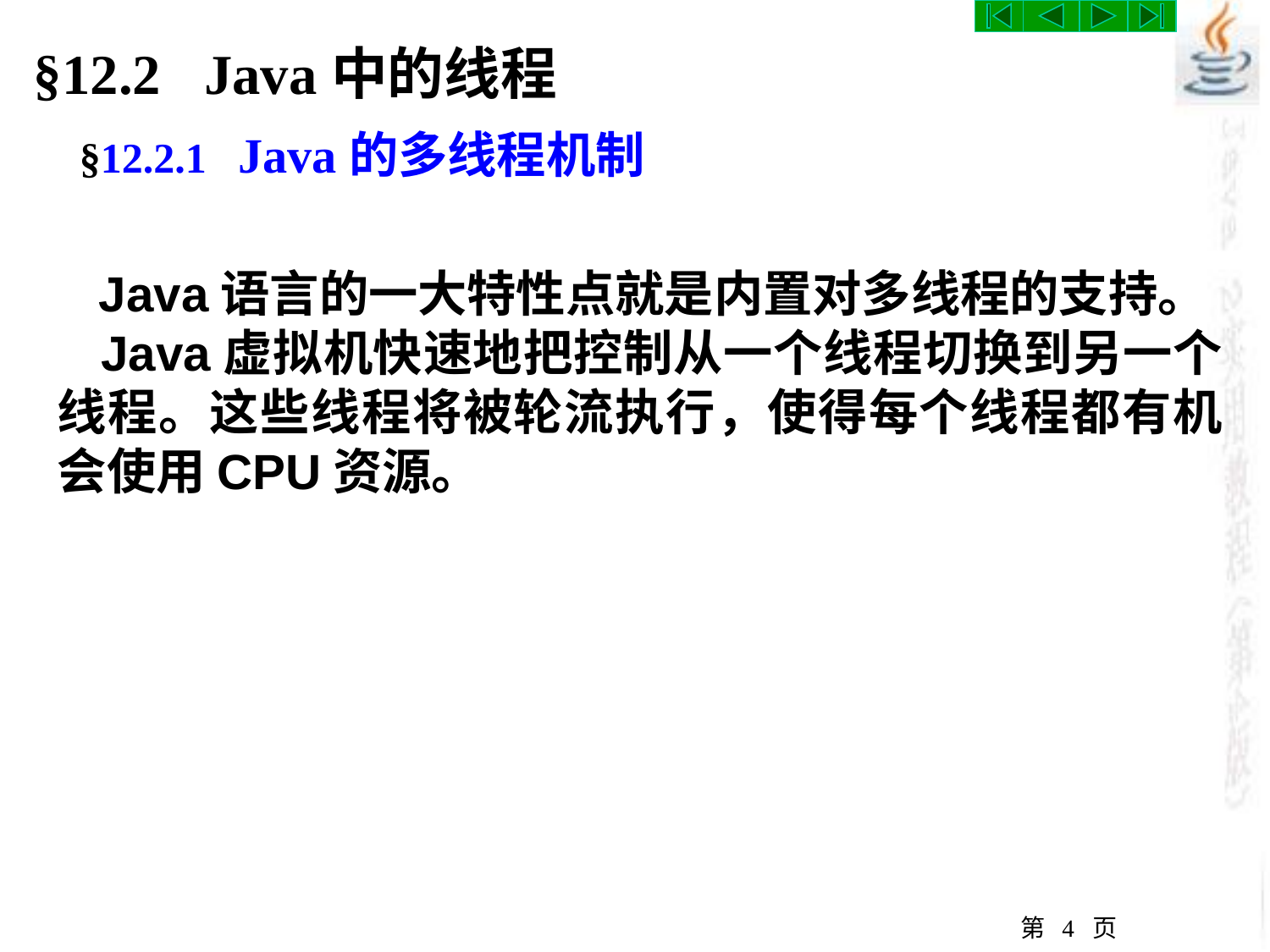

§12.2   Java中的线程
   §12.2.1   Java的多线程机制
   Java语言的一大特性点就是内置对多线程的支持。
   Java虚拟机快速地把控制从一个线程切换到另一个线程。这些线程将被轮流执行，使得每个线程都有机会使用CPU资源。

第  4  页